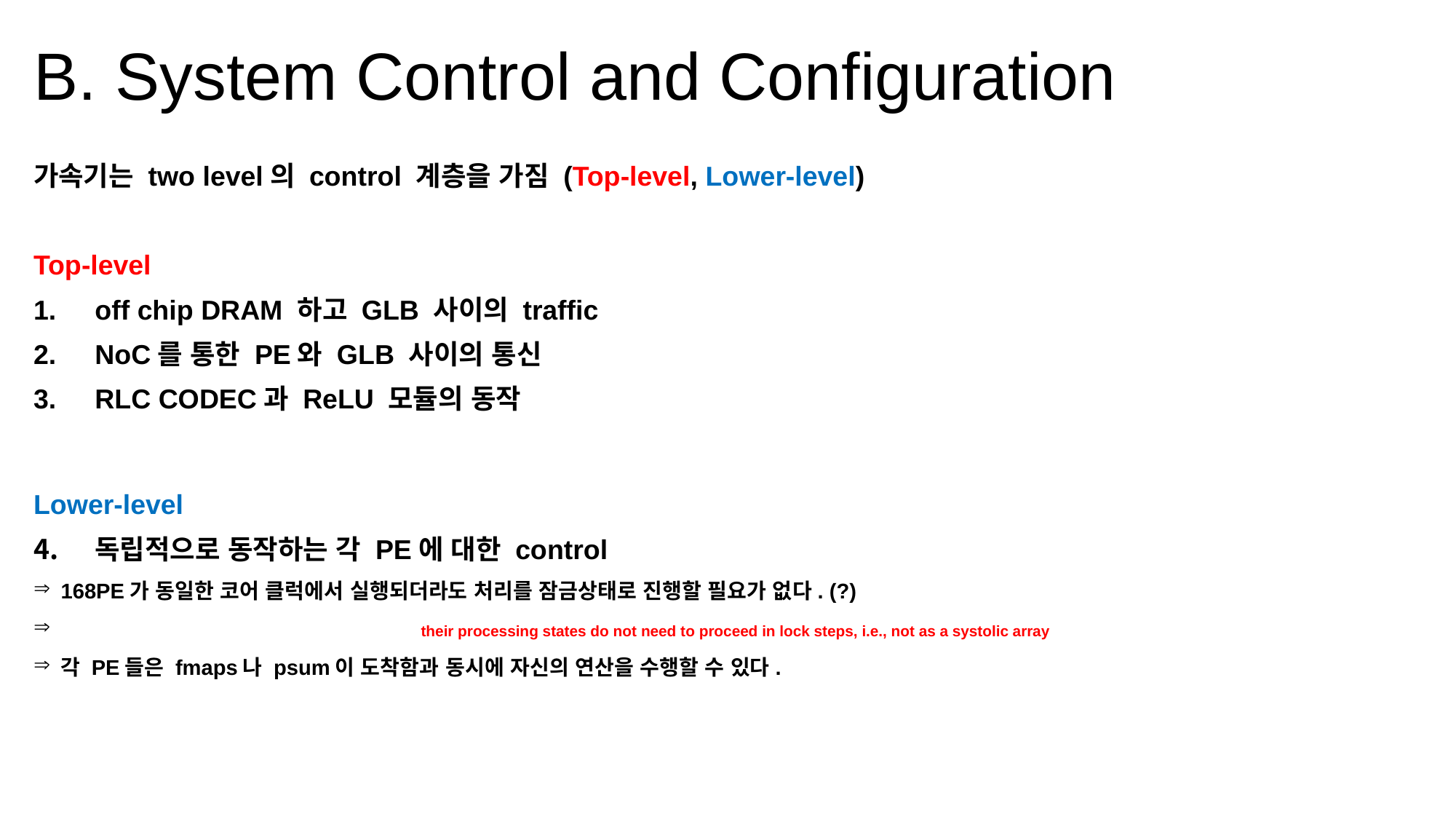

# B. System Control and Configuration
가속기는 two level의 control 계층을 가짐 (Top-level, Lower-level)

Top-level
off chip DRAM 하고 GLB 사이의 traffic
NoC를 통한 PE와 GLB 사이의 통신
RLC CODEC과 ReLU 모듈의 동작

Lower-level
독립적으로 동작하는 각 PE에 대한 control
168PE가 동일한 코어 클럭에서 실행되더라도 처리를 잠금상태로 진행할 필요가 없다. (?)
                                                            their processing states do not need to proceed in lock steps, i.e., not as a systolic array
각 PE들은 fmaps나 psum이 도착함과 동시에 자신의 연산을 수행할 수 있다.